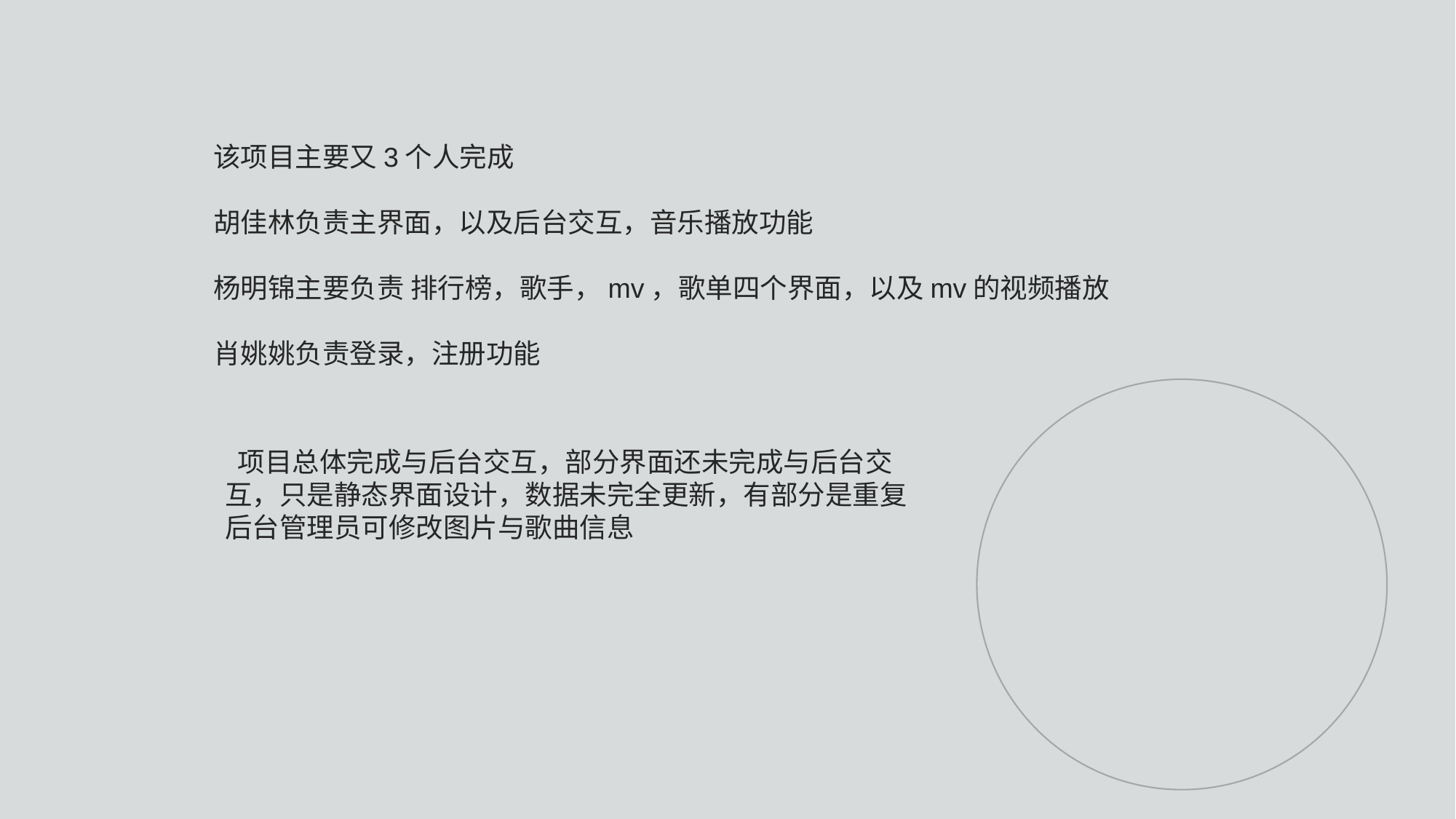

该项目主要又3个人完成

胡佳林负责主界面，以及后台交互，音乐播放功能

杨明锦主要负责 排行榜，歌手，mv，歌单四个界面，以及mv的视频播放

肖姚姚负责登录，注册功能

 项目总体完成与后台交互，部分界面还未完成与后台交互，只是静态界面设计，数据未完全更新，有部分是重复
后台管理员可修改图片与歌曲信息